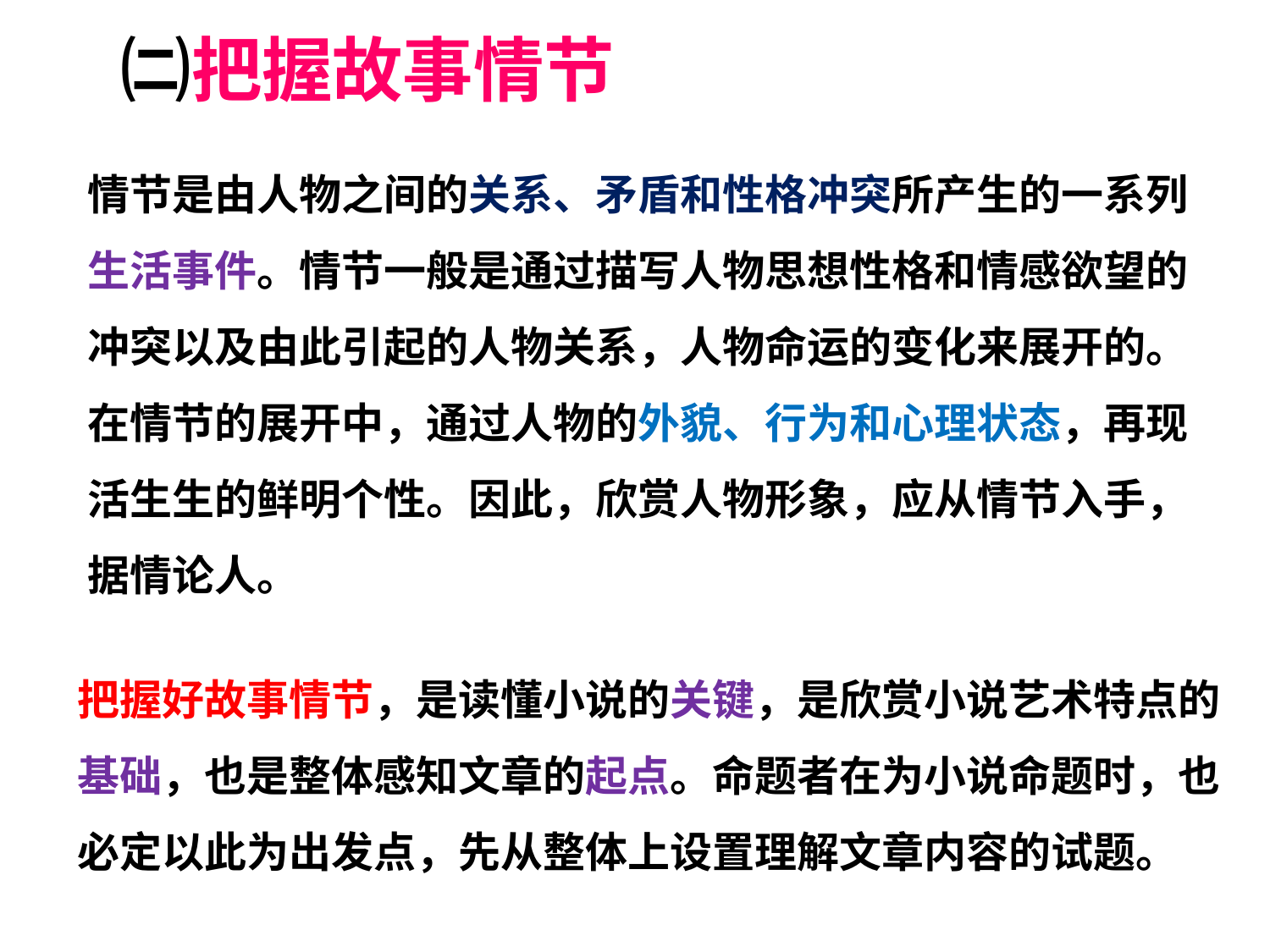

㈡把握故事情节
情节是由人物之间的关系、矛盾和性格冲突所产生的一系列生活事件。情节一般是通过描写人物思想性格和情感欲望的冲突以及由此引起的人物关系，人物命运的变化来展开的。在情节的展开中，通过人物的外貌、行为和心理状态，再现活生生的鲜明个性。因此，欣赏人物形象，应从情节入手，据情论人。
把握好故事情节，是读懂小说的关键，是欣赏小说艺术特点的基础，也是整体感知文章的起点。命题者在为小说命题时，也必定以此为出发点，先从整体上设置理解文章内容的试题。